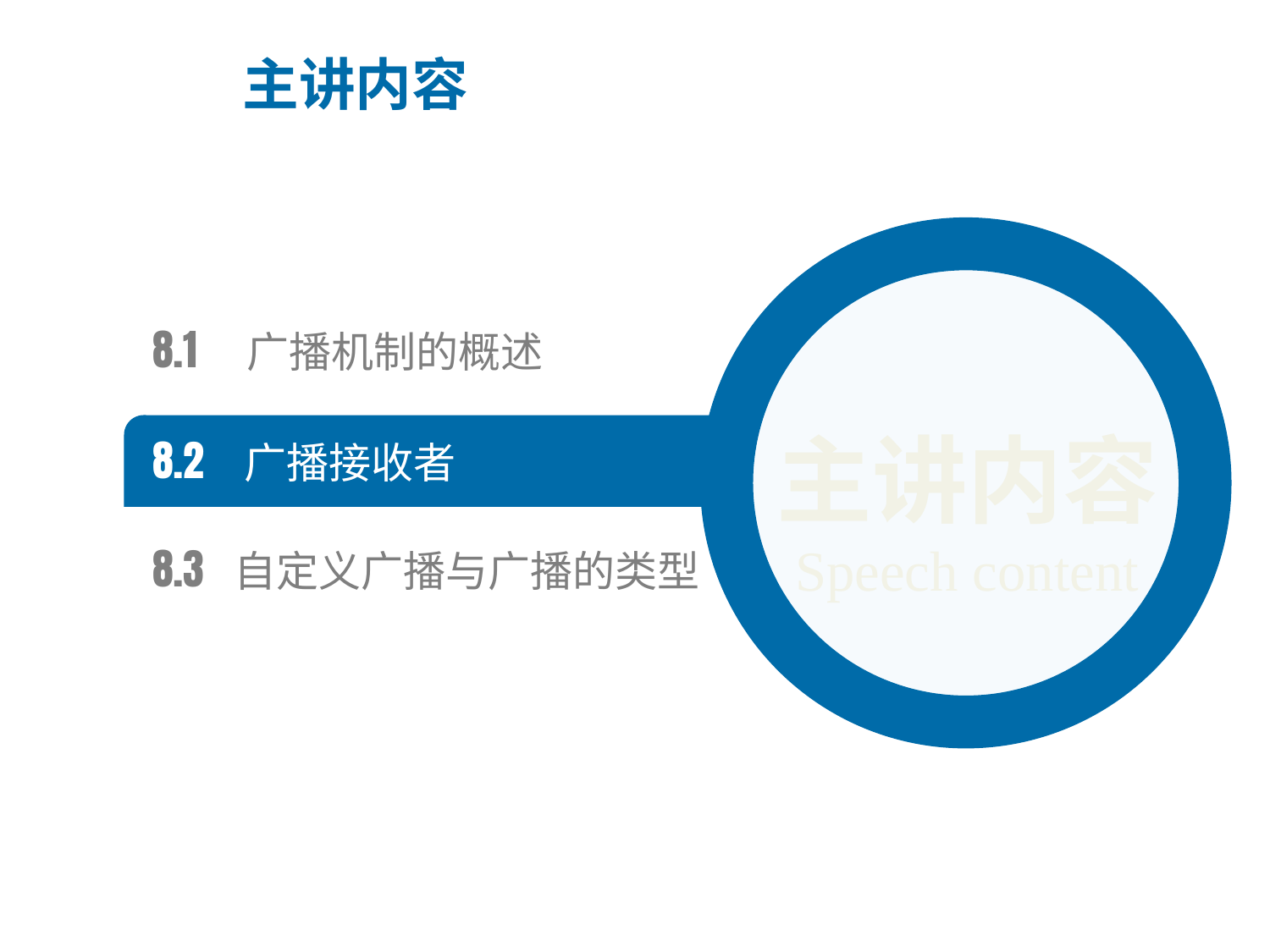

主讲内容

8.1    广播机制的概述
主讲内容
Speech content

8.2   广播接收者
8.3  自定义广播与广播的类型